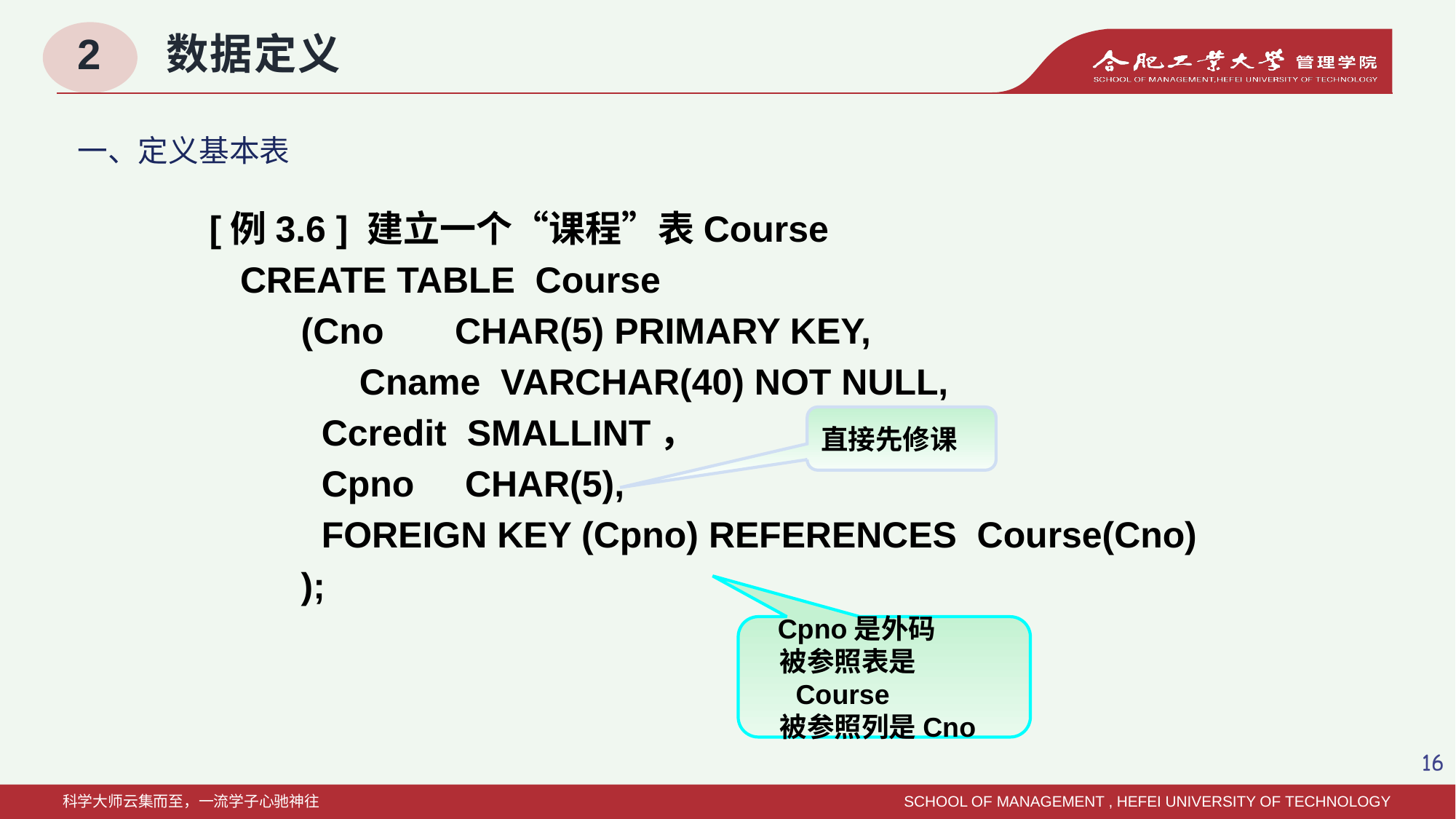

# 2    数据定义
一、定义基本表
 [例3.6 ] 建立一个“课程”表Course
	CREATE TABLE  Course
          (Cno       CHAR(5) PRIMARY KEY,
        	 Cname  VARCHAR(40) NOT NULL,
            Ccredit  SMALLINT，
            Cpno     CHAR(5),
            FOREIGN KEY (Cpno) REFERENCES  Course(Cno)
          );
直接先修课
   Cpno是外码
   被参照表是Course
   被参照列是Cno
16